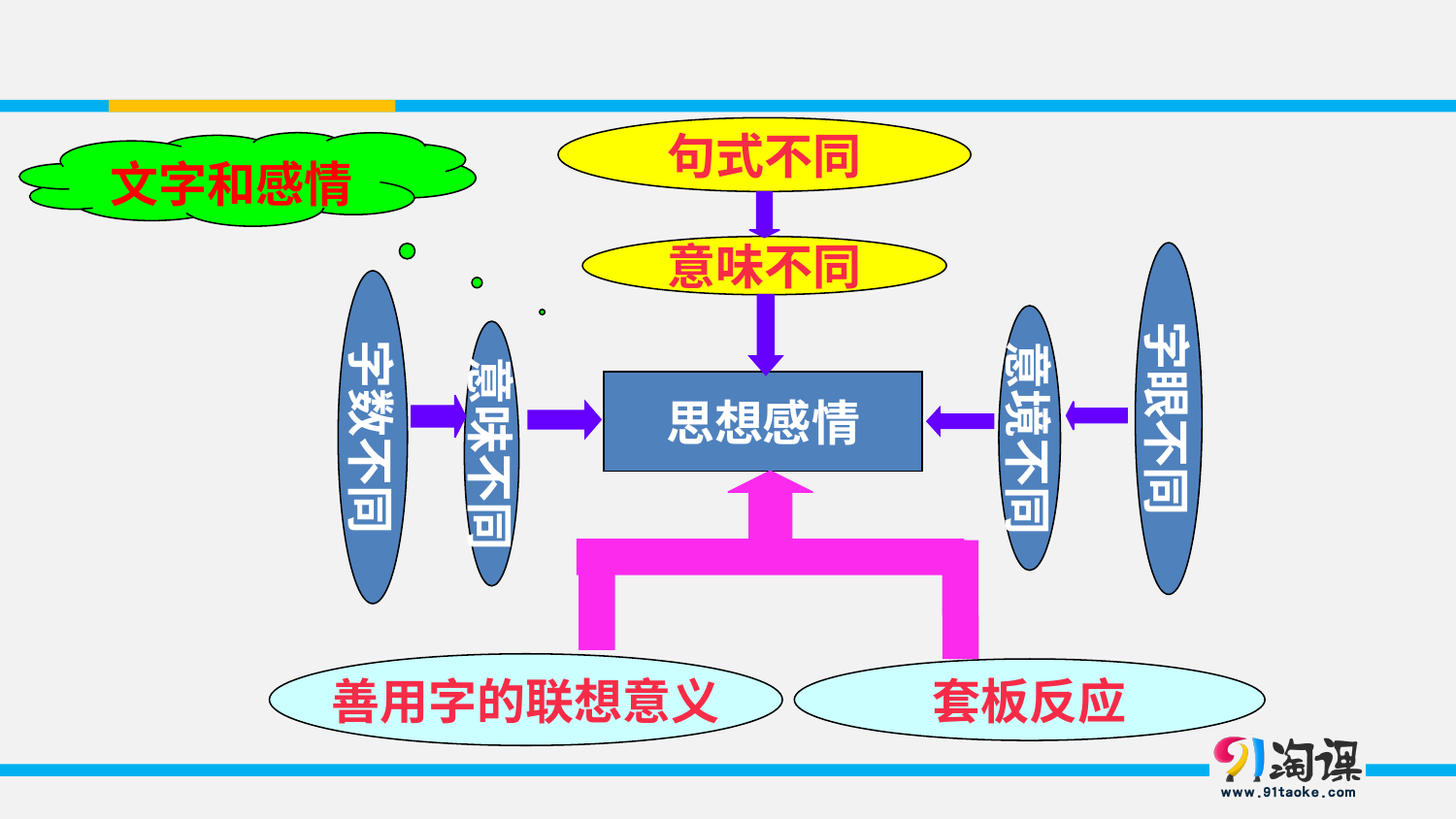

句式不同
文字和感情

意味不同
字眼不同
字数不同

意境不同
意味不同
思想感情

善用字的联想意义
套板反应